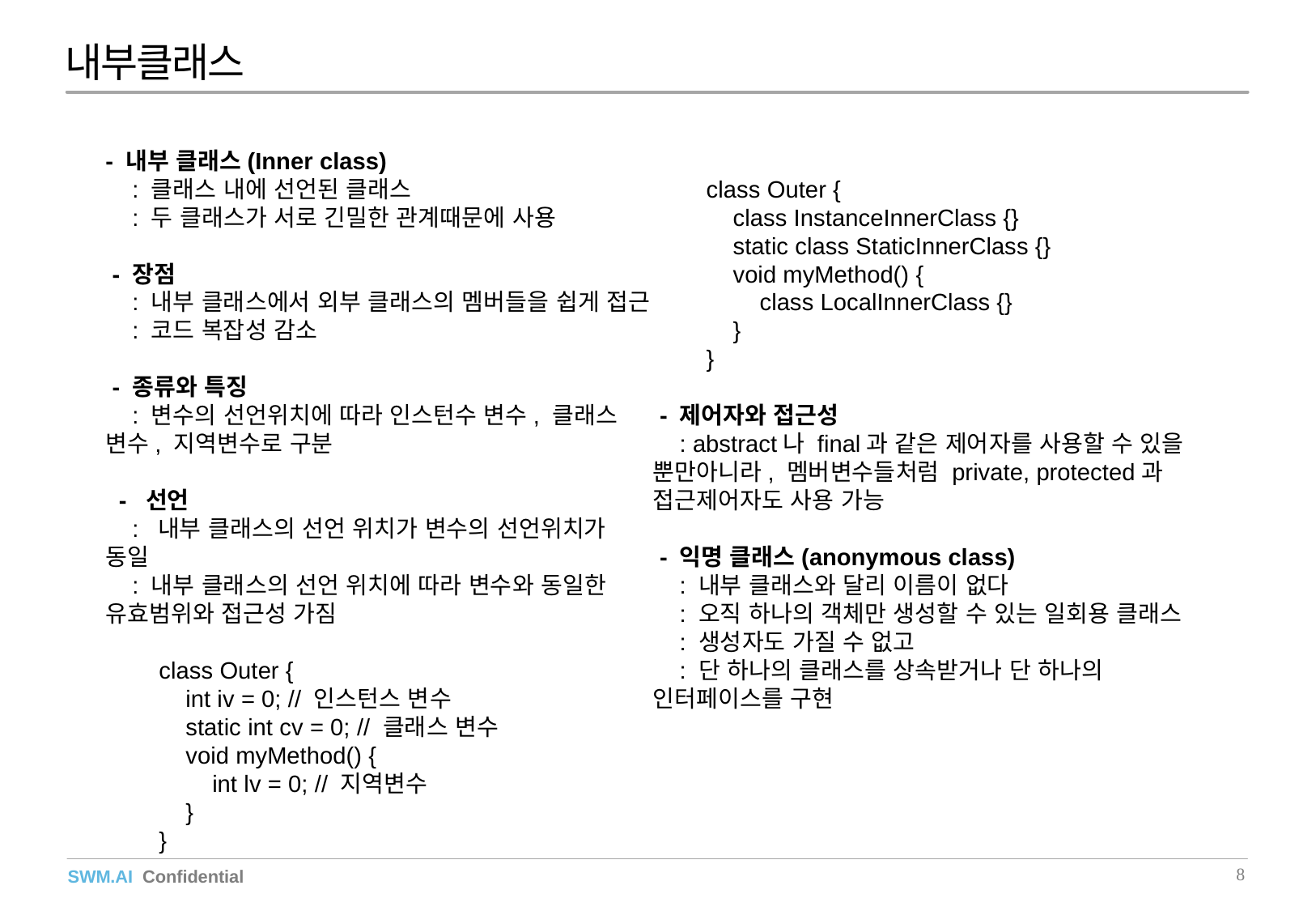

내부클래스
- 내부 클래스(Inner class)
    : 클래스 내에 선언된 클래스
    : 두 클래스가 서로 긴밀한 관계때문에 사용
 - 장점
    : 내부 클래스에서 외부 클래스의 멤버들을 쉽게 접근
    : 코드 복잡성 감소
 - 종류와 특징
    : 변수의 선언위치에 따라 인스턴수 변수, 클래스 변수, 지역변수로 구분
  -  선언
    :  내부 클래스의 선언 위치가 변수의 선언위치가 동일
    : 내부 클래스의 선언 위치에 따라 변수와 동일한 유효범위와 접근성 가짐

        class Outer {
            int iv = 0; // 인스턴스 변수
            static int cv = 0; // 클래스 변수
            void myMethod() {
                int lv = 0; // 지역변수
            }
        }
        class Outer {
            class InstanceInnerClass {}
            static class StaticInnerClass {}
            void myMethod() {
                class LocalInnerClass {}
            }
        }
 - 제어자와 접근성
    : abstract나 final과 같은 제어자를 사용할 수 있을 뿐만아니라, 멤버변수들처럼 private, protected과 접근제어자도 사용 가능
 - 익명 클래스(anonymous class)
    : 내부 클래스와 달리 이름이 없다
    : 오직 하나의 객체만 생성할 수 있는 일회용 클래스
    : 생성자도 가질 수 없고
    : 단 하나의 클래스를 상속받거나 단 하나의 인터페이스를 구현
8